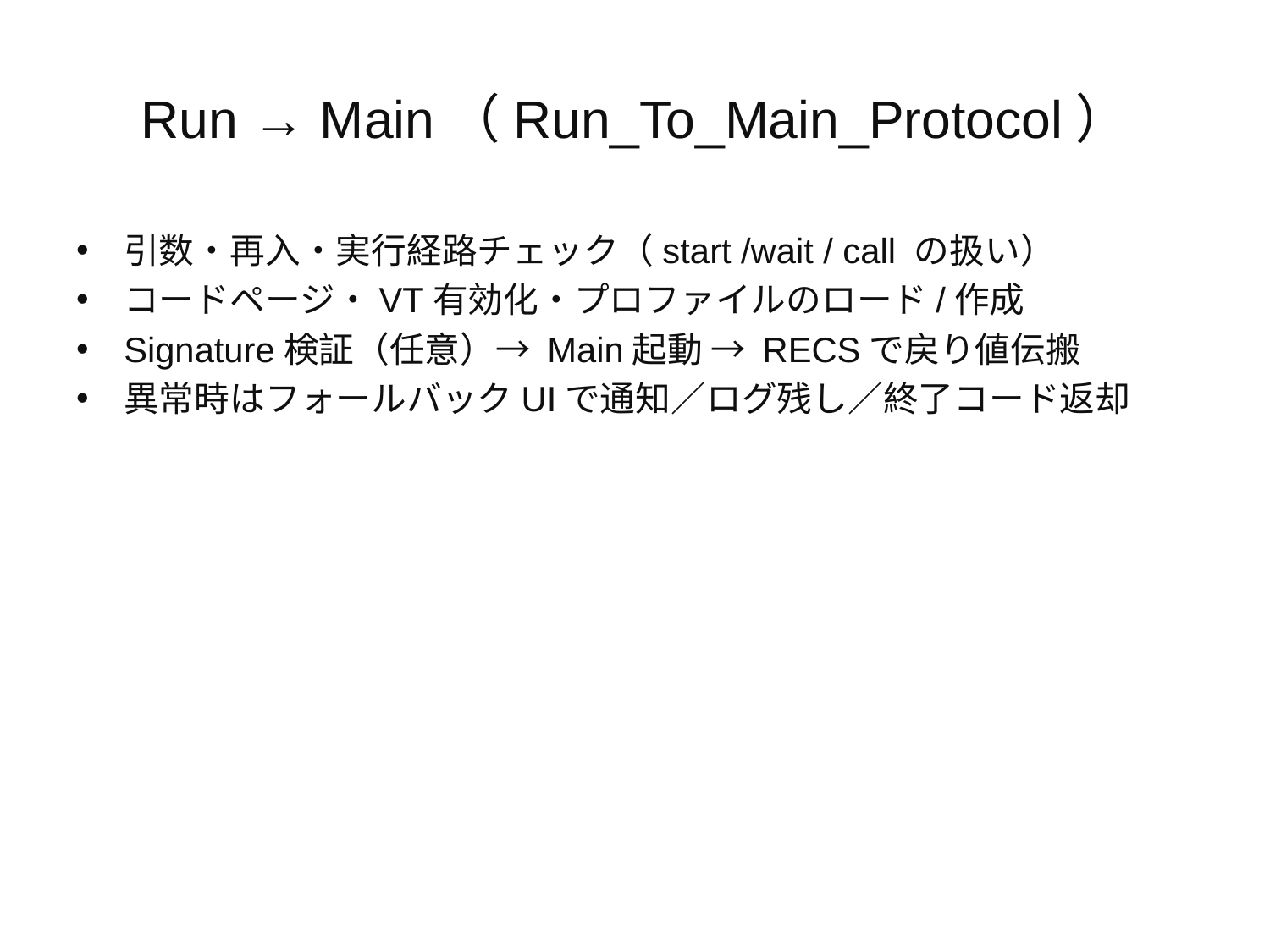

# Run → Main（Run_To_Main_Protocol）
引数・再入・実行経路チェック（start /wait / call の扱い）
コードページ・VT有効化・プロファイルのロード/作成
Signature検証（任意）→ Main起動 → RECSで戻り値伝搬
異常時はフォールバックUIで通知／ログ残し／終了コード返却